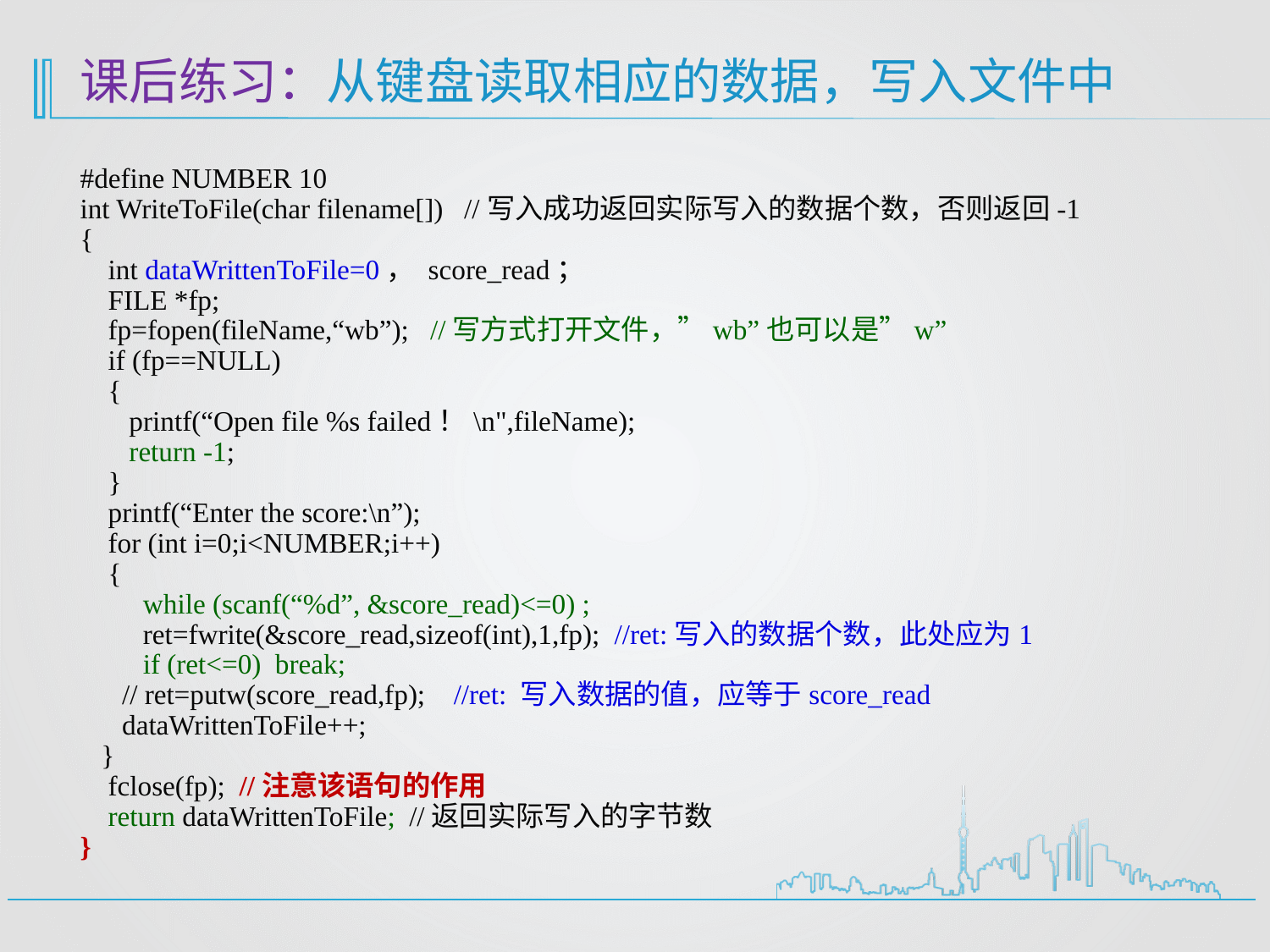

# 课后练习：从键盘读取相应的数据，写入文件中
#define NUMBER 10
int WriteToFile(char filename[])   //写入成功返回实际写入的数据个数，否则返回-1
{
    int dataWrittenToFile=0， score_read；
    FILE *fp;
    fp=fopen(fileName,“wb”);   //写方式打开文件，”wb”也可以是”w”
    if (fp==NULL)
    {
       printf(“Open file %s failed！\n",fileName);
       return -1;
    }
    printf(“Enter the score:\n”);
    for (int i=0;i<NUMBER;i++)
    {
         while (scanf(“%d”, &score_read)<=0) ;
         ret=fwrite(&score_read,sizeof(int),1,fp);  //ret:写入的数据个数，此处应为1
         if (ret<=0)  break;
      // ret=putw(score_read,fp);    //ret: 写入数据的值，应等于score_read
      dataWrittenToFile++;
   }
    fclose(fp);  //注意该语句的作用
    return dataWrittenToFile;  //返回实际写入的字节数
}